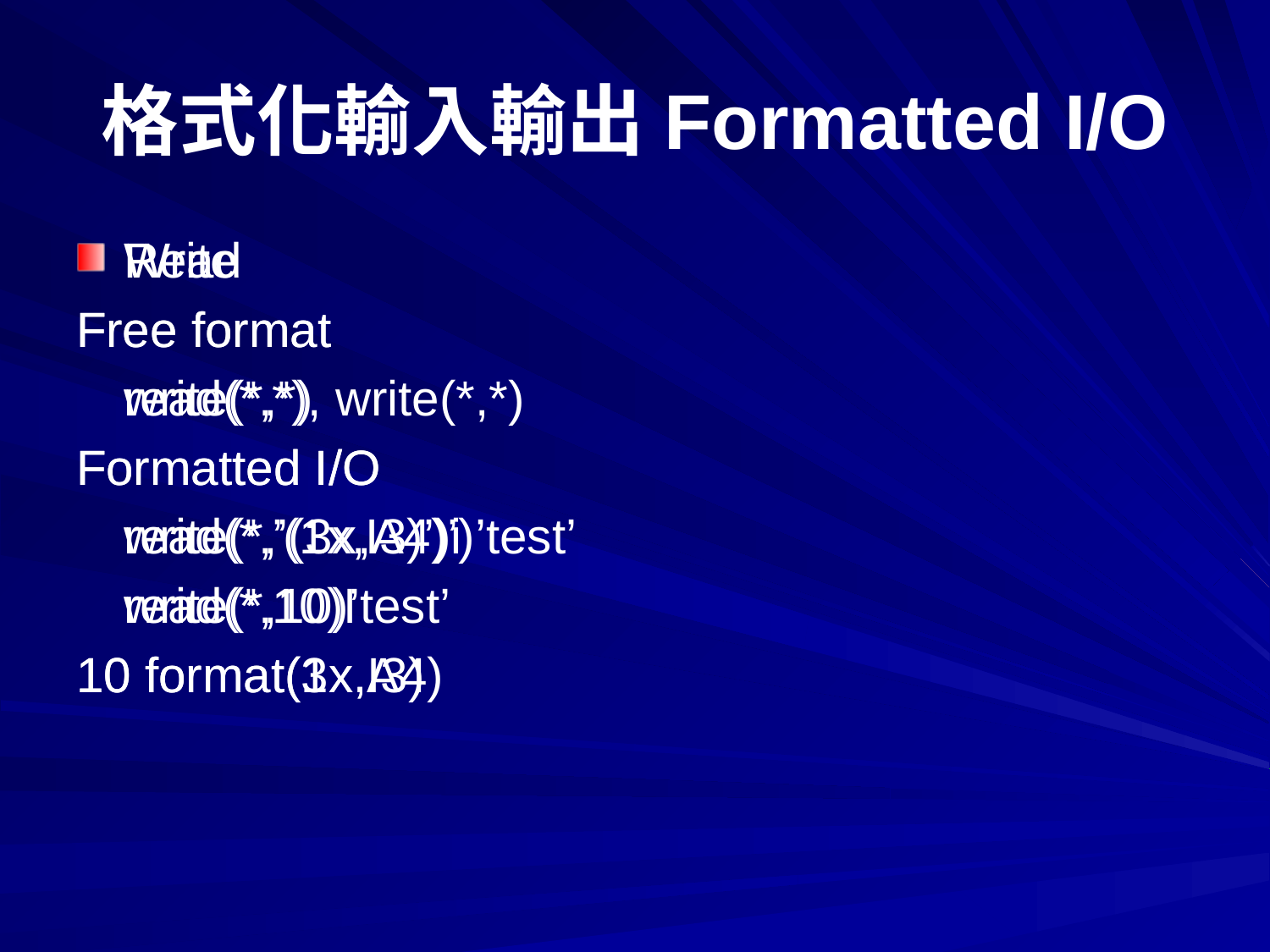

# 格式化輸入輸出Formatted I/O
Read
Free format
	read(*,*), write(*,*)
Formatted I/O
	read(*,’(1x,I3)’)i
	read(*,10)I
10 format(1x,I3)
Write
Free format
	write(*,*)
Formatted I/O
	write(*,’(3x,A4)’)’test’
	write(*,10)’test’
10 format(3x,A4)